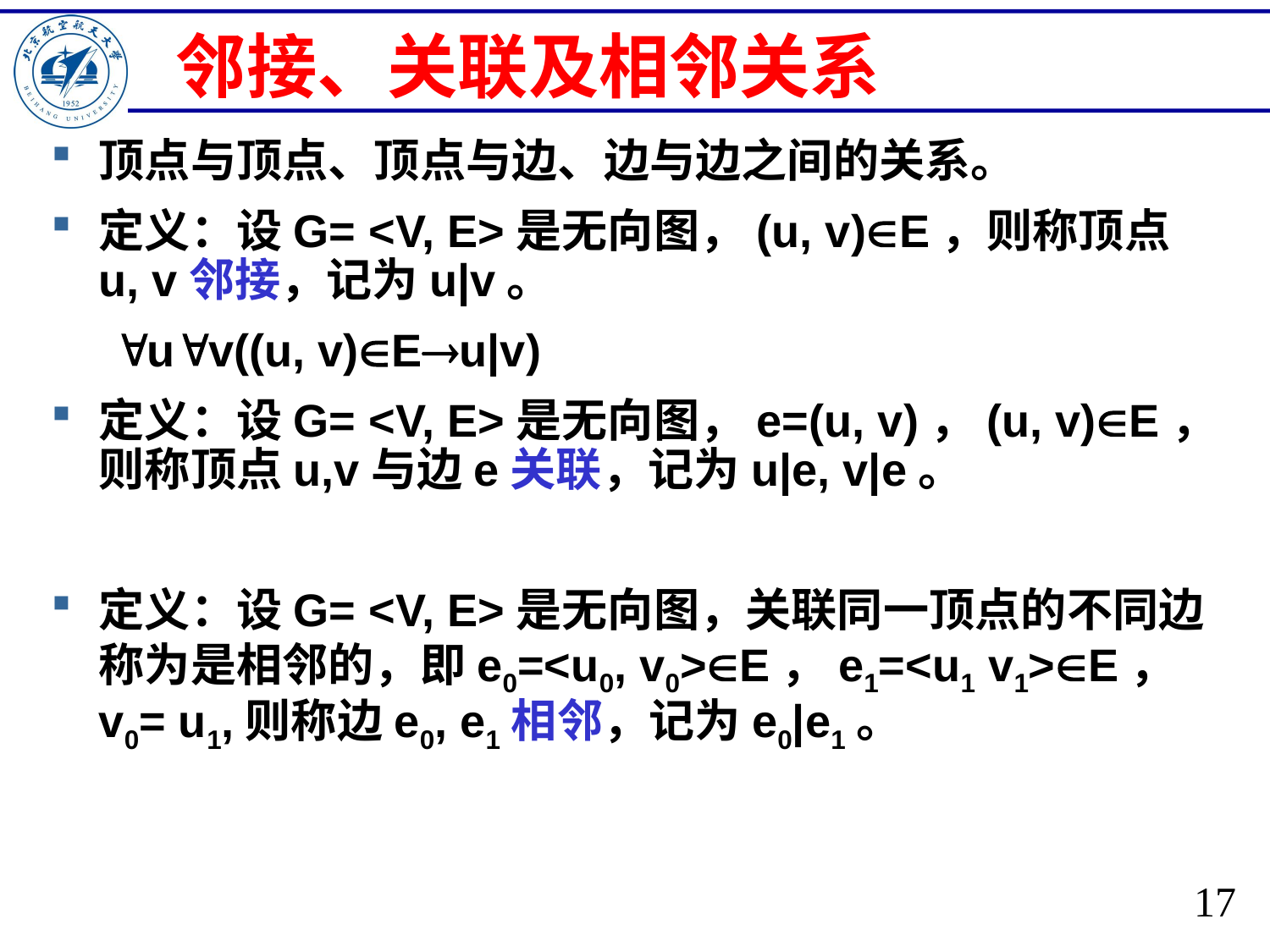

# 邻接、关联及相邻关系
顶点与顶点、顶点与边、边与边之间的关系。
定义：设G= <V, E>是无向图，(u, v)∈E，则称顶点u, v邻接，记为u|v。
     ∀u∀v((u, v)∈E→u|v)
定义：设G= <V, E>是无向图，e=(u, v)，(u, v)∈E，则称顶点u,v与边e关联，记为u|e, v|e。

定义：设G= <V, E>是无向图，关联同一顶点的不同边称为是相邻的，即e0=<u0, v0>∈E，e1=<u1 v1>∈E， v0= u1,则称边e0, e1相邻，记为e0|e1。